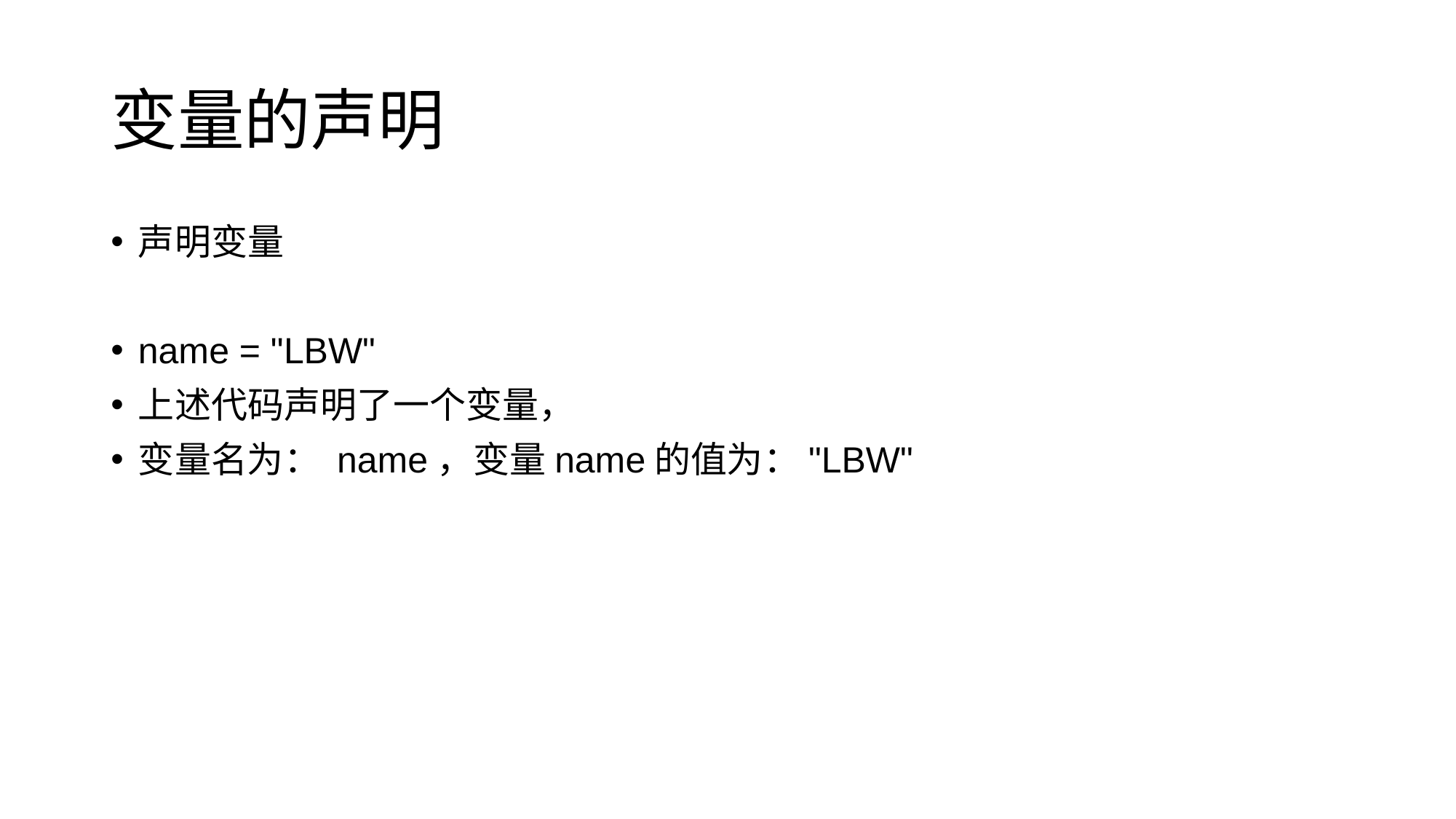

# 变量的声明
声明变量

name = "LBW"
上述代码声明了一个变量，
变量名为： name，变量name的值为："LBW"